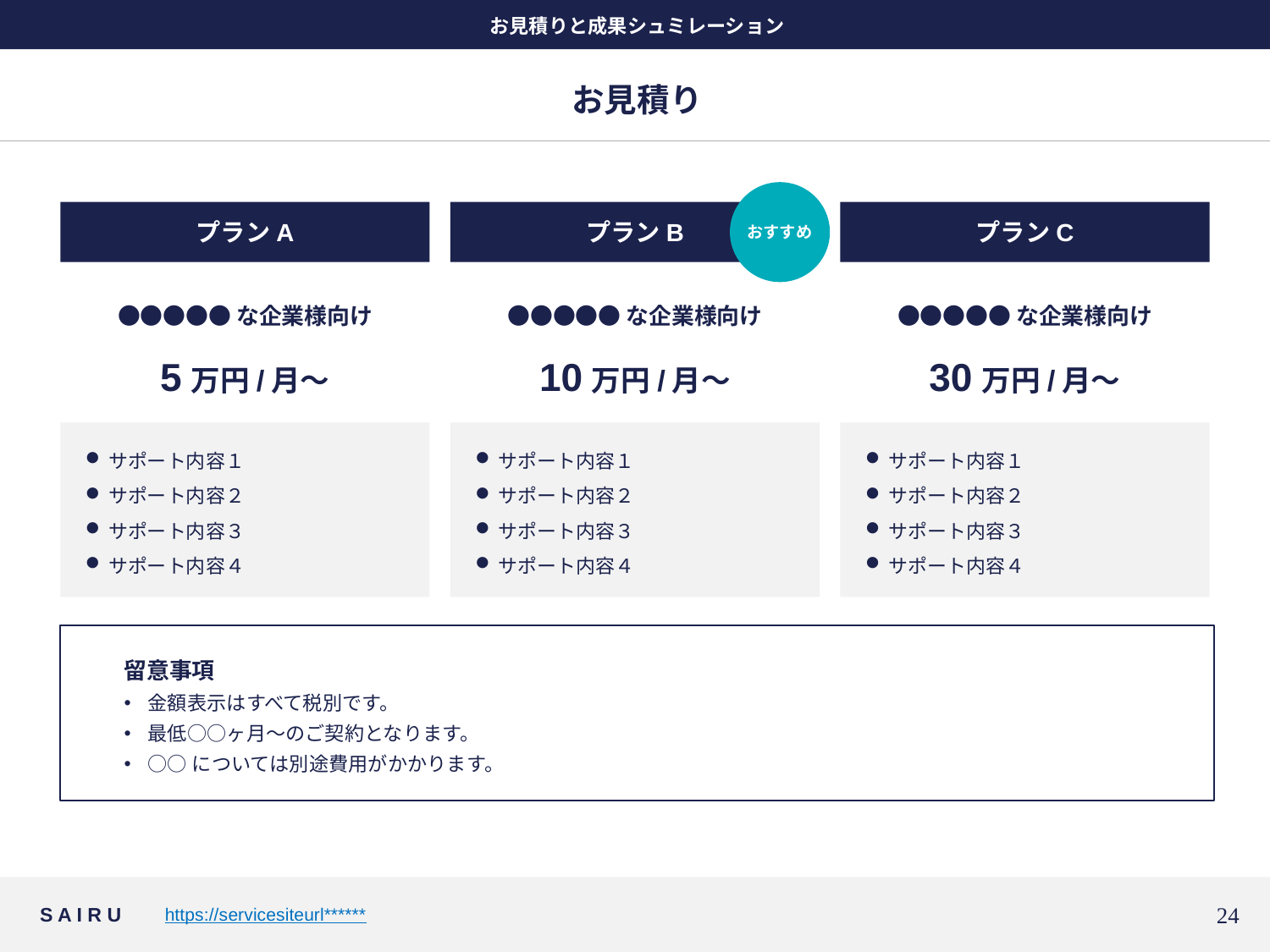

お見積りと成果シュミレーション
# お見積り
おすすめ
プランA
プランB
プランC
●●●●●な企業様向け
●●●●●な企業様向け
●●●●●な企業様向け
5万円/月〜
10万円/月〜
30万円/月〜
サポート内容１
サポート内容２
サポート内容３
サポート内容４
サポート内容１
サポート内容２
サポート内容３
サポート内容４
サポート内容１
サポート内容２
サポート内容３
サポート内容４

留意事項
金額表示はすべて税別です。
最低○○ヶ月～のご契約となります。
○○については別途費用がかかります。
24